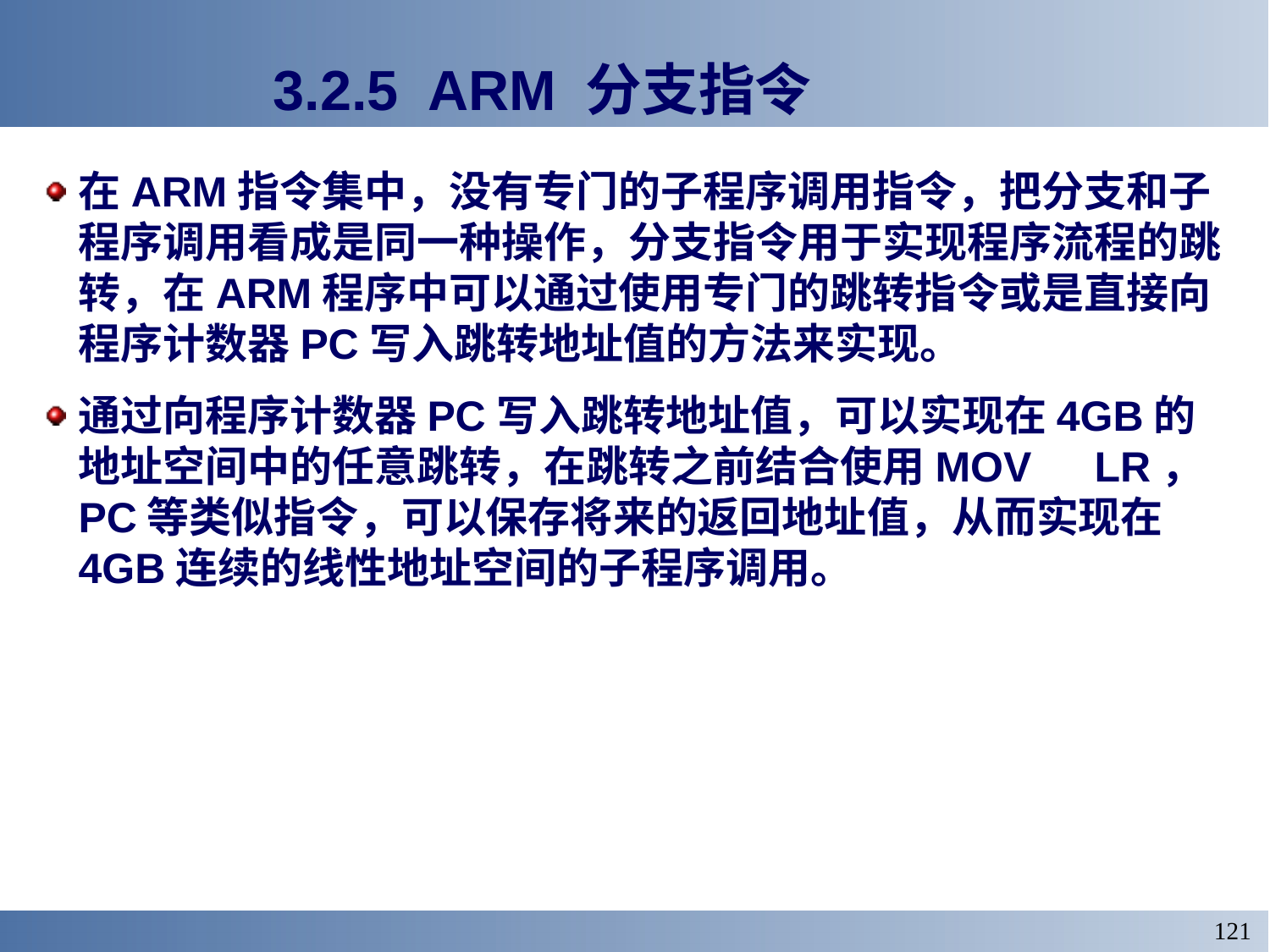

# 3.2.5  ARM 分支指令
在ARM指令集中，没有专门的子程序调用指令，把分支和子程序调用看成是同一种操作，分支指令用于实现程序流程的跳转，在ARM程序中可以通过使用专门的跳转指令或是直接向程序计数器PC写入跳转地址值的方法来实现。
通过向程序计数器PC写入跳转地址值，可以实现在4GB的地址空间中的任意跳转，在跳转之前结合使用MOV	LR，PC等类似指令，可以保存将来的返回地址值，从而实现在4GB连续的线性地址空间的子程序调用。